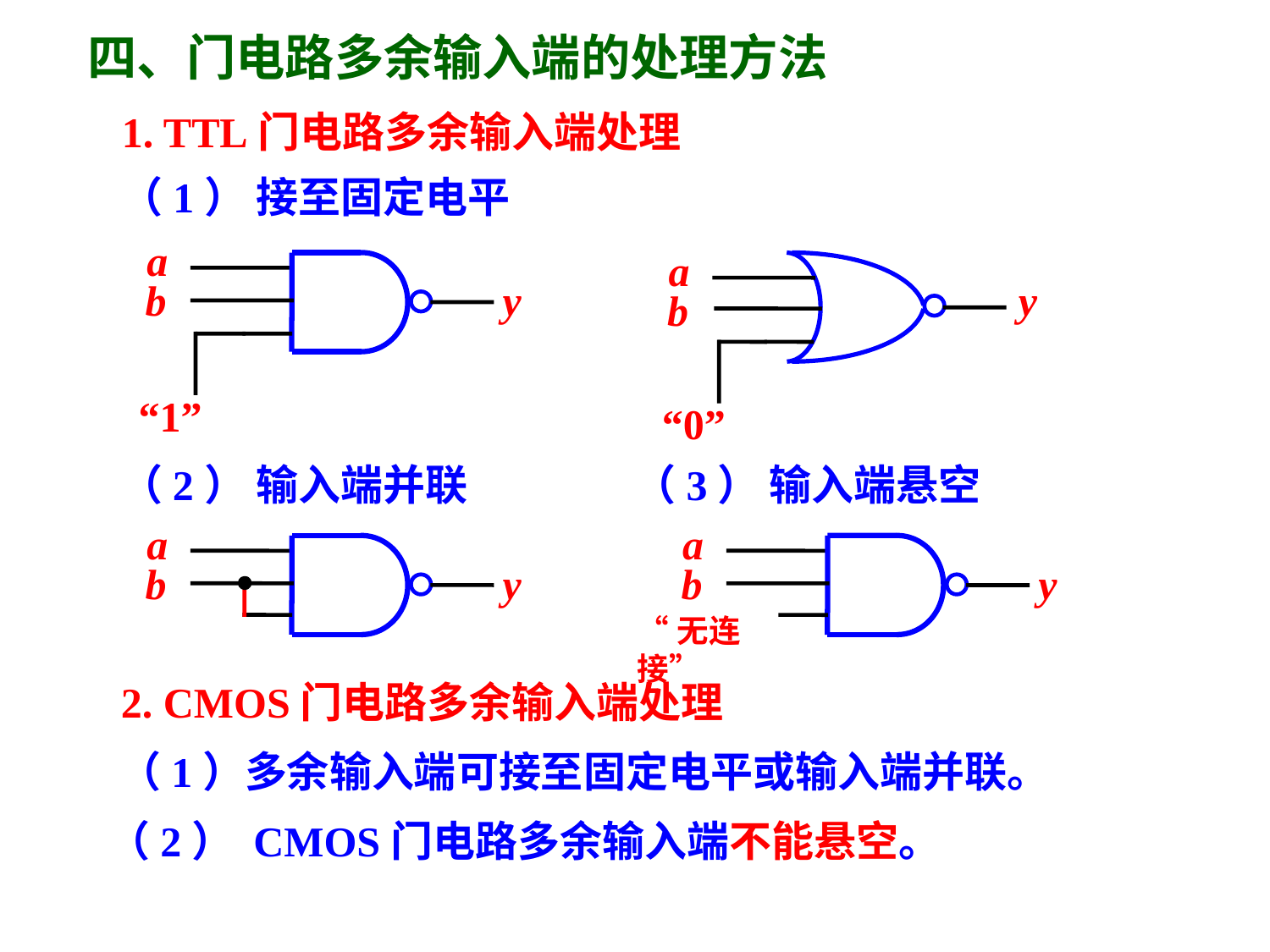

四、门电路多余输入端的处理方法
1. TTL门电路多余输入端处理
（1） 接至固定电平
a

y

b

a

y

b

“0”

“1”
（2） 输入端并联
（3） 输入端悬空
a

y

b

a

b
y

“无连接”

2. CMOS门电路多余输入端处理
（1）多余输入端可接至固定电平或输入端并联。
（2） CMOS门电路多余输入端不能悬空。